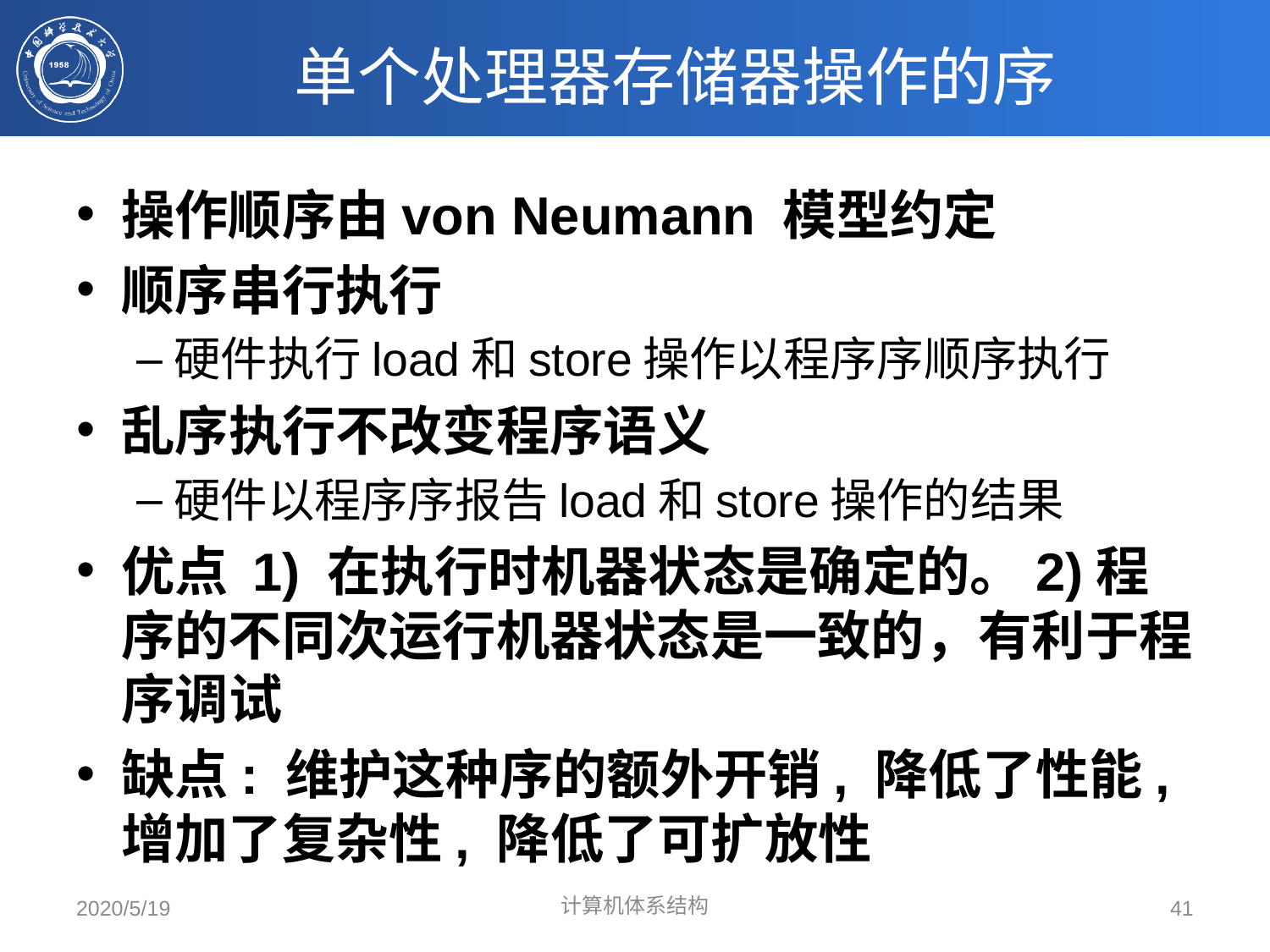

# 单个处理器存储器操作的序
操作顺序由von Neumann 模型约定
顺序串行执行
硬件执行load和store操作以程序序顺序执行
乱序执行不改变程序语义
硬件以程序序报告load和store操作的结果
优点 1) 在执行时机器状态是确定的。2)程序的不同次运行机器状态是一致的，有利于程序调试
缺点: 维护这种序的额外开销, 降低了性能,增加了复杂性, 降低了可扩放性

2020/5/19
计算机体系结构
41